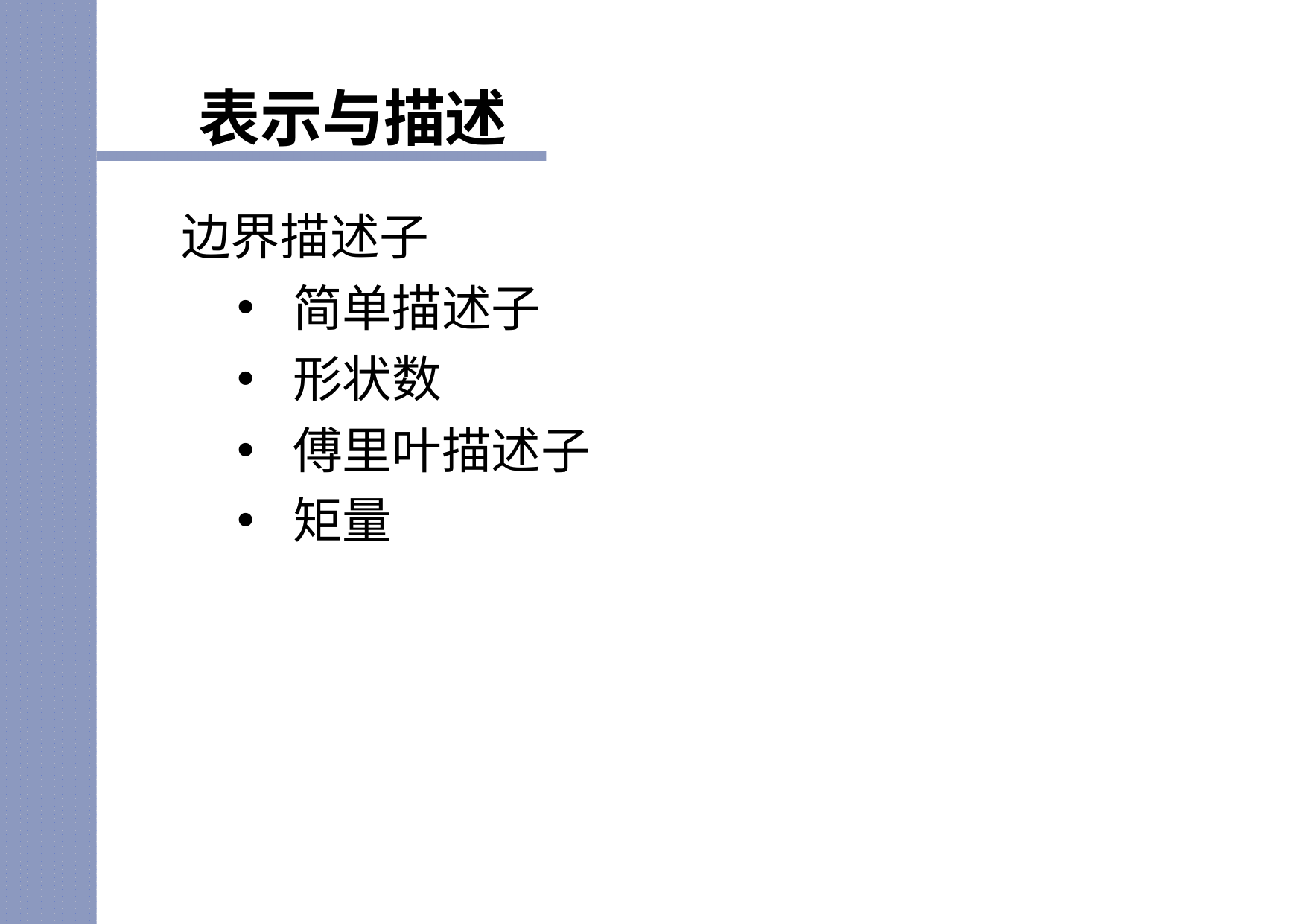

# 表示与描述
边界描述子
简单描述子
形状数
傅里叶描述子
矩量